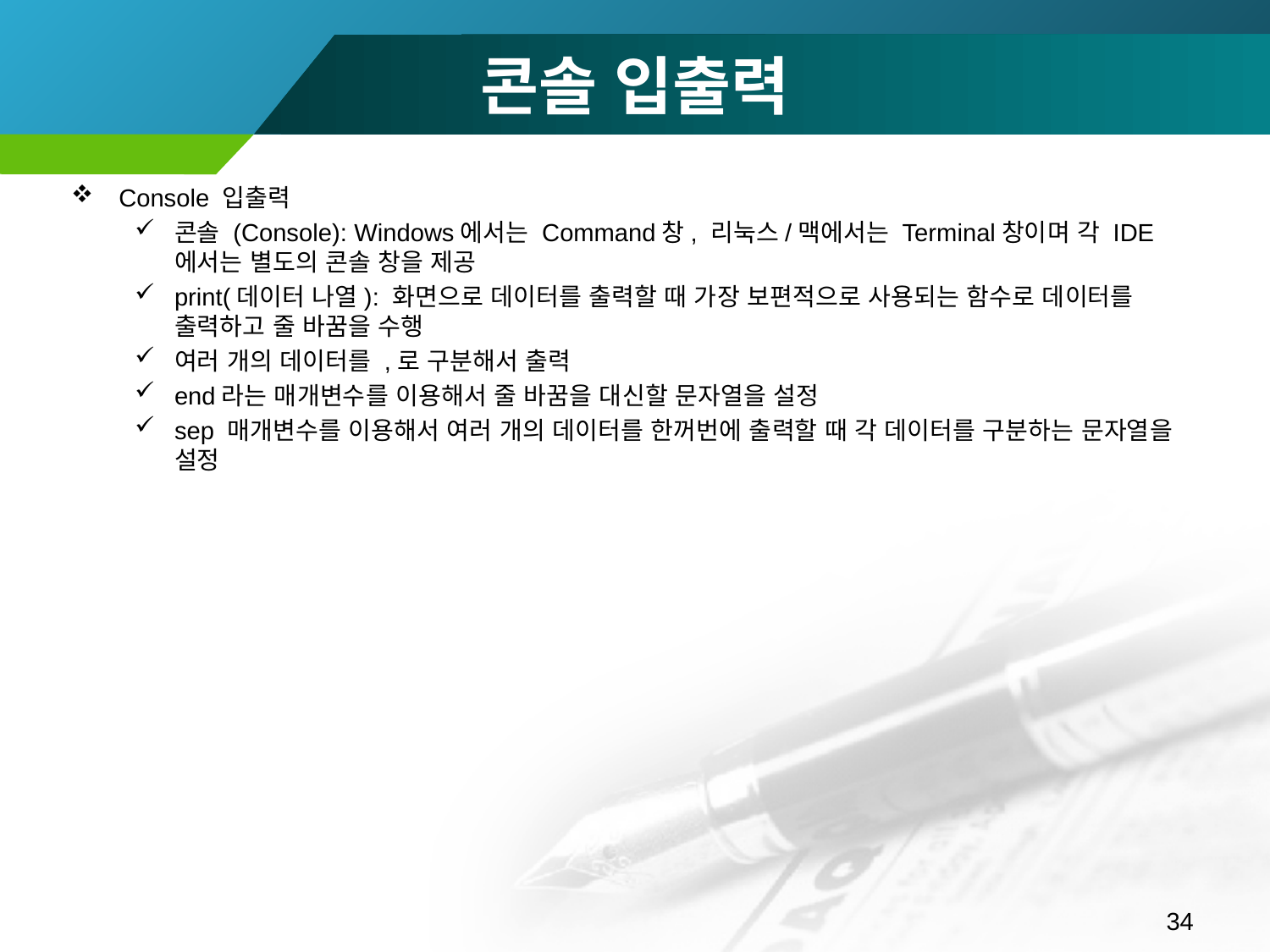

# 콘솔 입출력
Console 입출력
콘솔 (Console): Windows에서는 Command창, 리눅스/맥에서는 Terminal창이며 각 IDE에서는 별도의 콘솔 창을 제공
print(데이터 나열): 화면으로 데이터를 출력할 때 가장 보편적으로 사용되는 함수로 데이터를 출력하고 줄 바꿈을 수행
여러 개의 데이터를 ,로 구분해서 출력
end라는 매개변수를 이용해서 줄 바꿈을 대신할 문자열을 설정
sep 매개변수를 이용해서 여러 개의 데이터를 한꺼번에 출력할 때 각 데이터를 구분하는 문자열을 설정

34